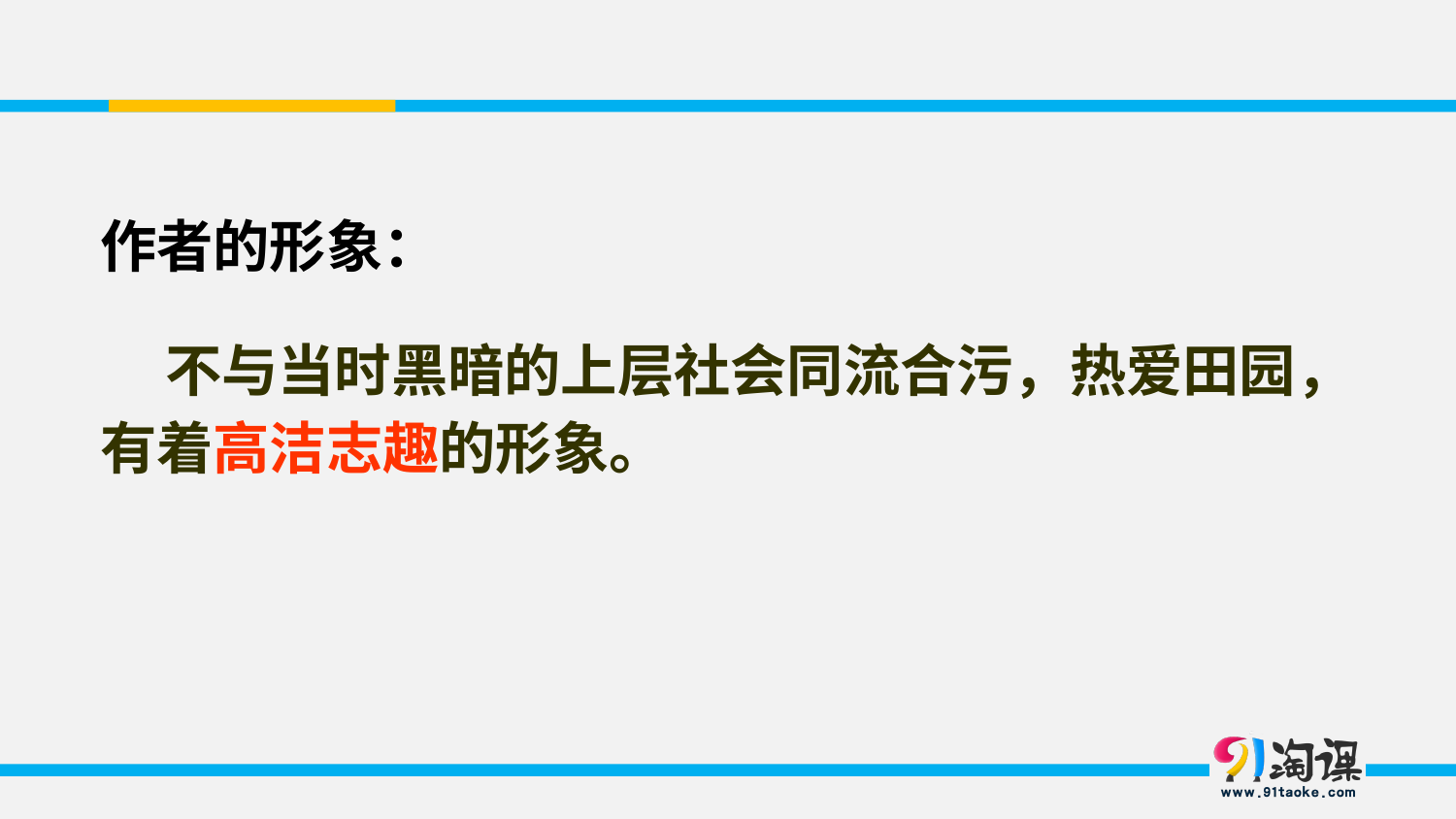

作者的形象：
    不与当时黑暗的上层社会同流合污，热爱田园，有着高洁志趣的形象。